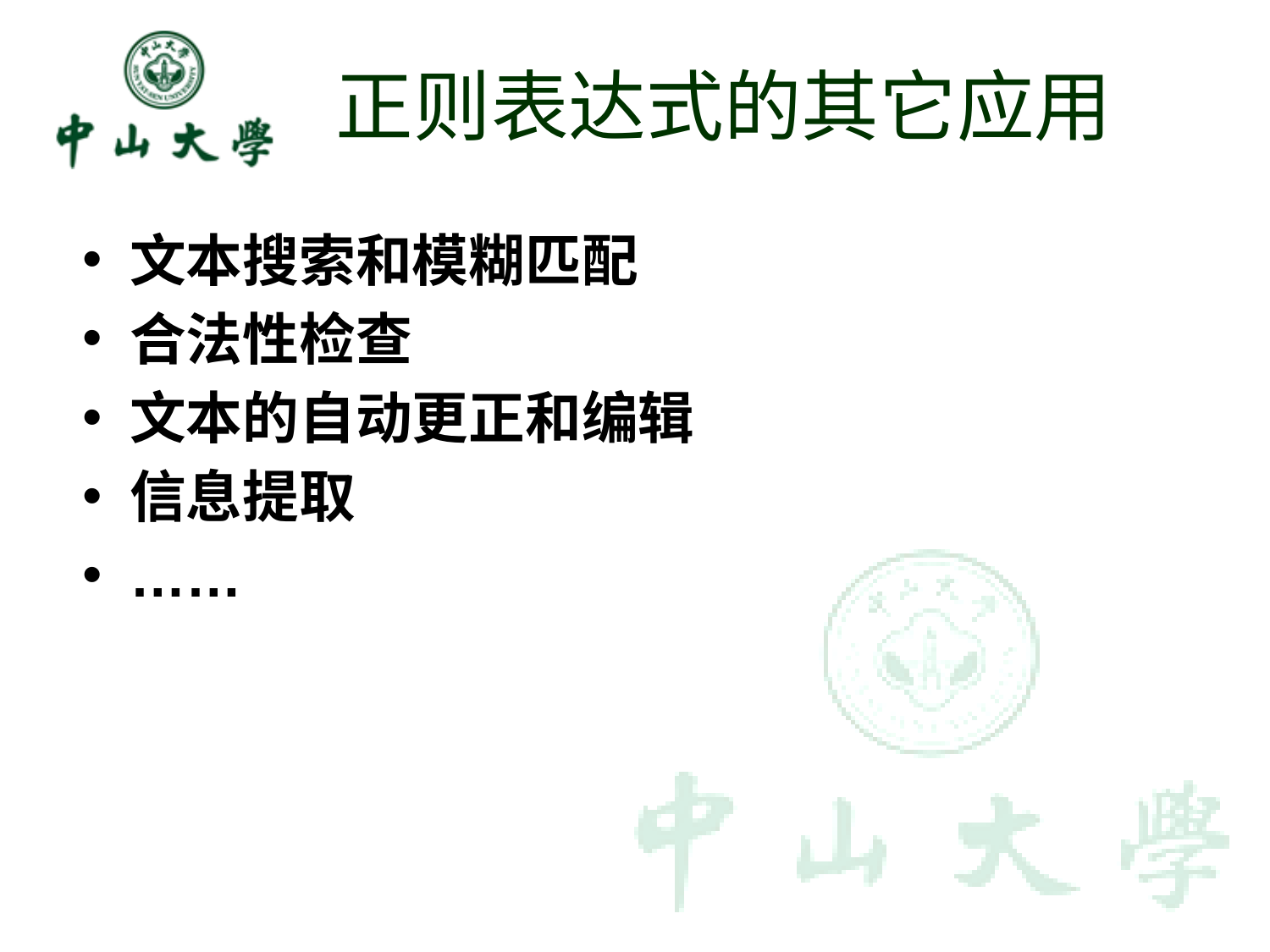

# 正则表达式的其它应用
文本搜索和模糊匹配
合法性检查
文本的自动更正和编辑
信息提取
……